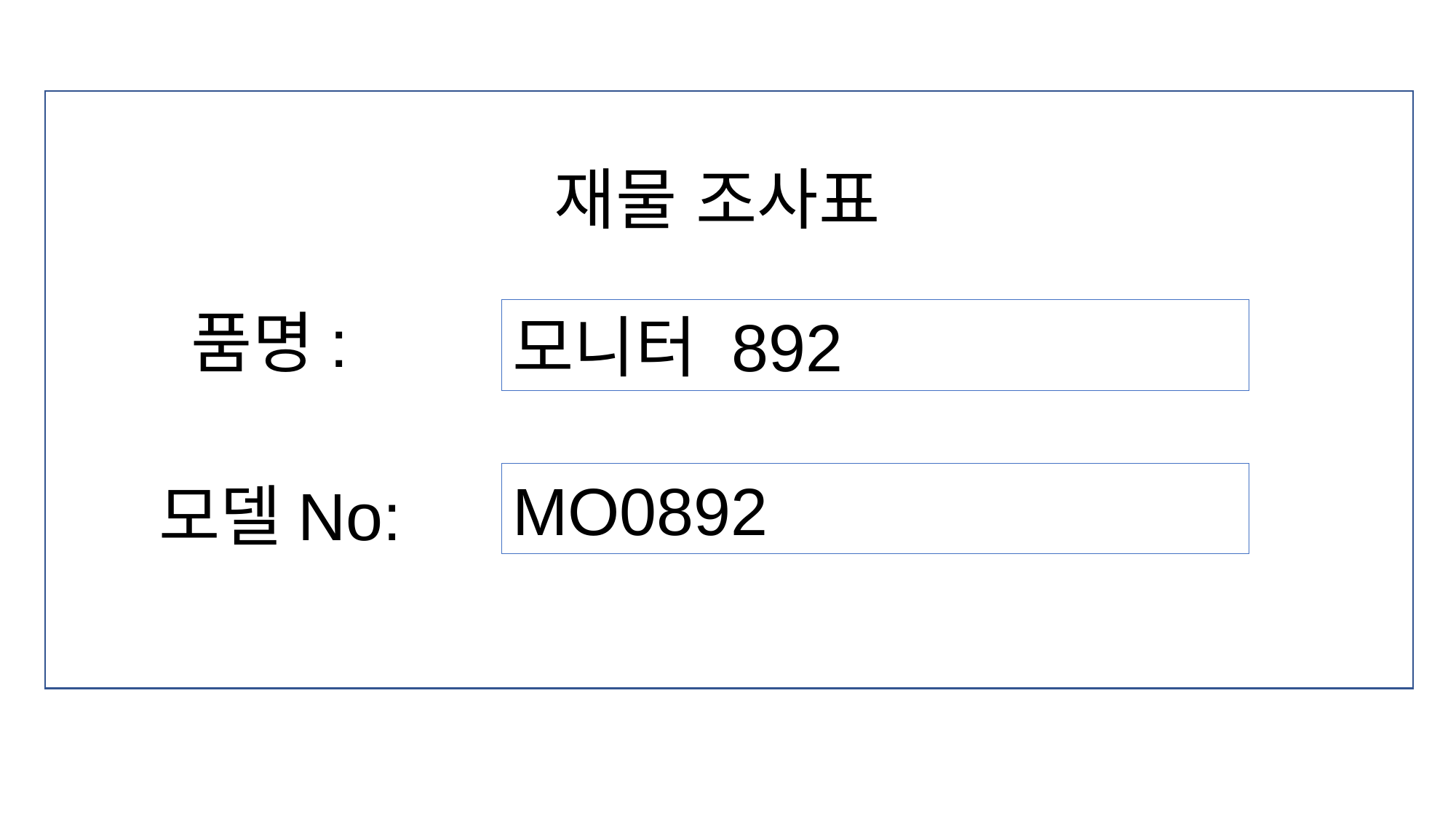

재물 조사표
품명:
모니터 892
MO0892
모델No: